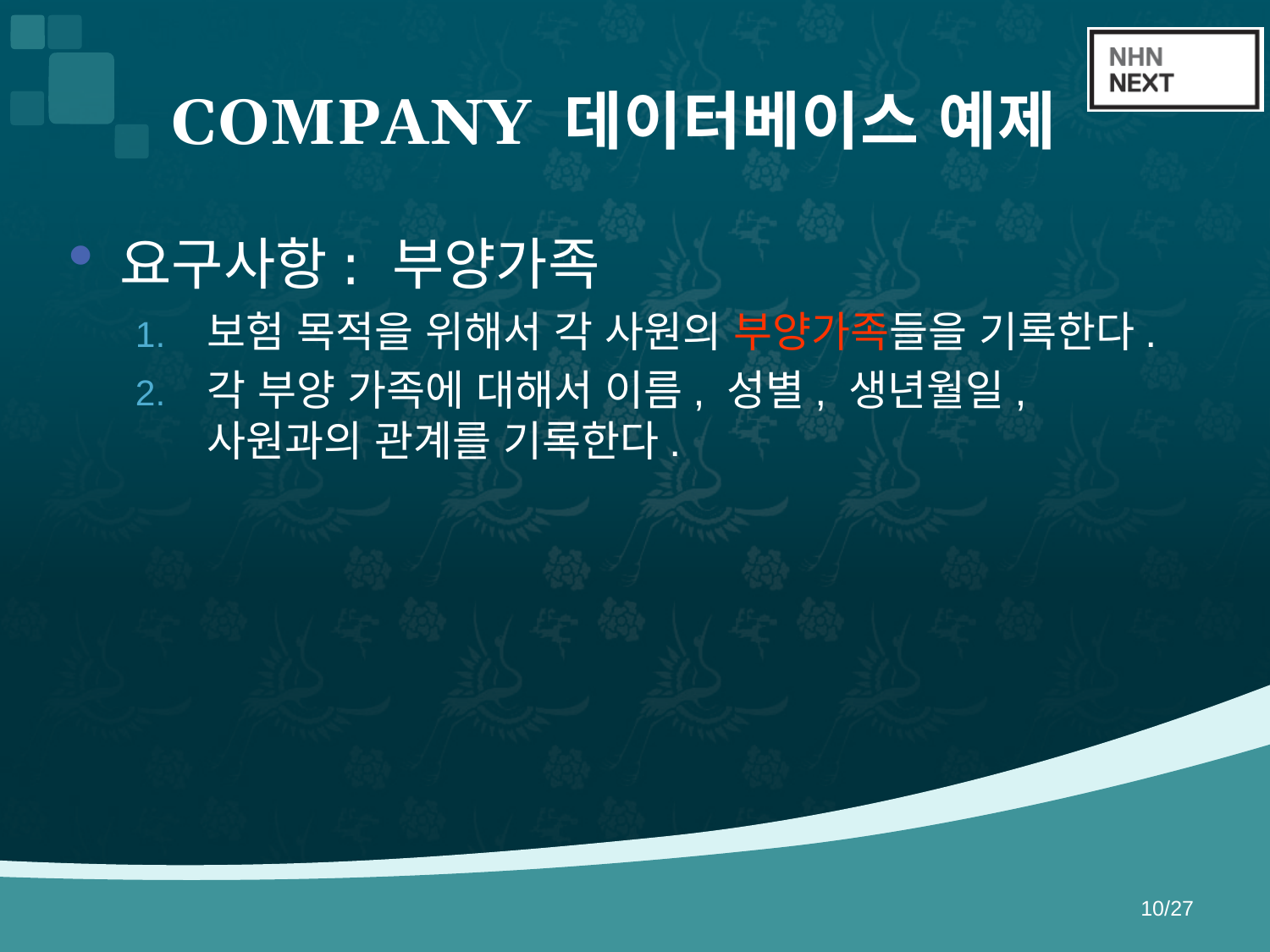

# COMPANY 데이터베이스 예제
요구사항: 부양가족
보험 목적을 위해서 각 사원의 부양가족들을 기록한다.
각 부양 가족에 대해서 이름, 성별, 생년월일, 사원과의 관계를 기록한다.
10/27